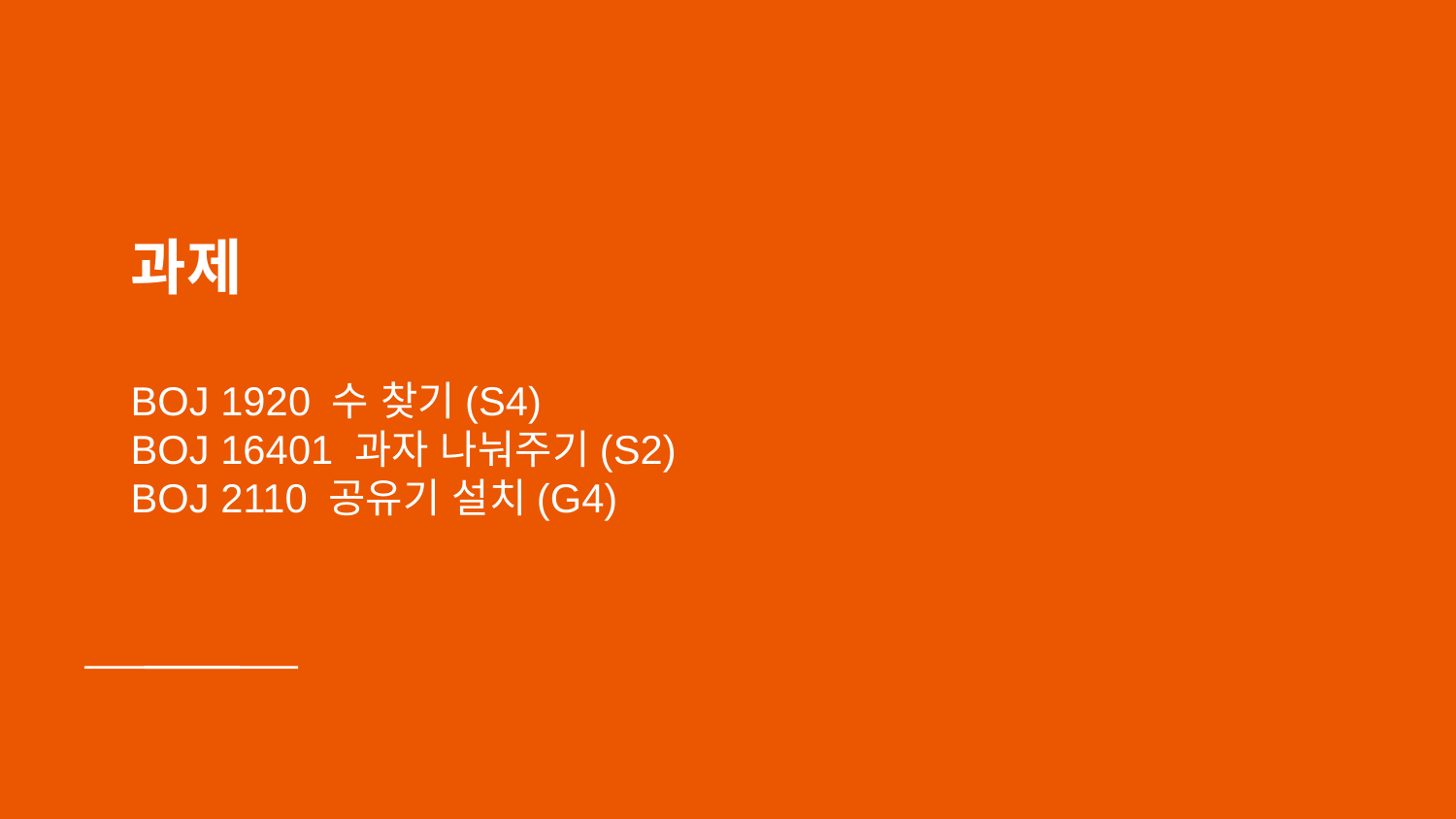

# 과제

BOJ 1920 수 찾기(S4)
BOJ 16401 과자 나눠주기(S2)
BOJ 2110 공유기 설치(G4)